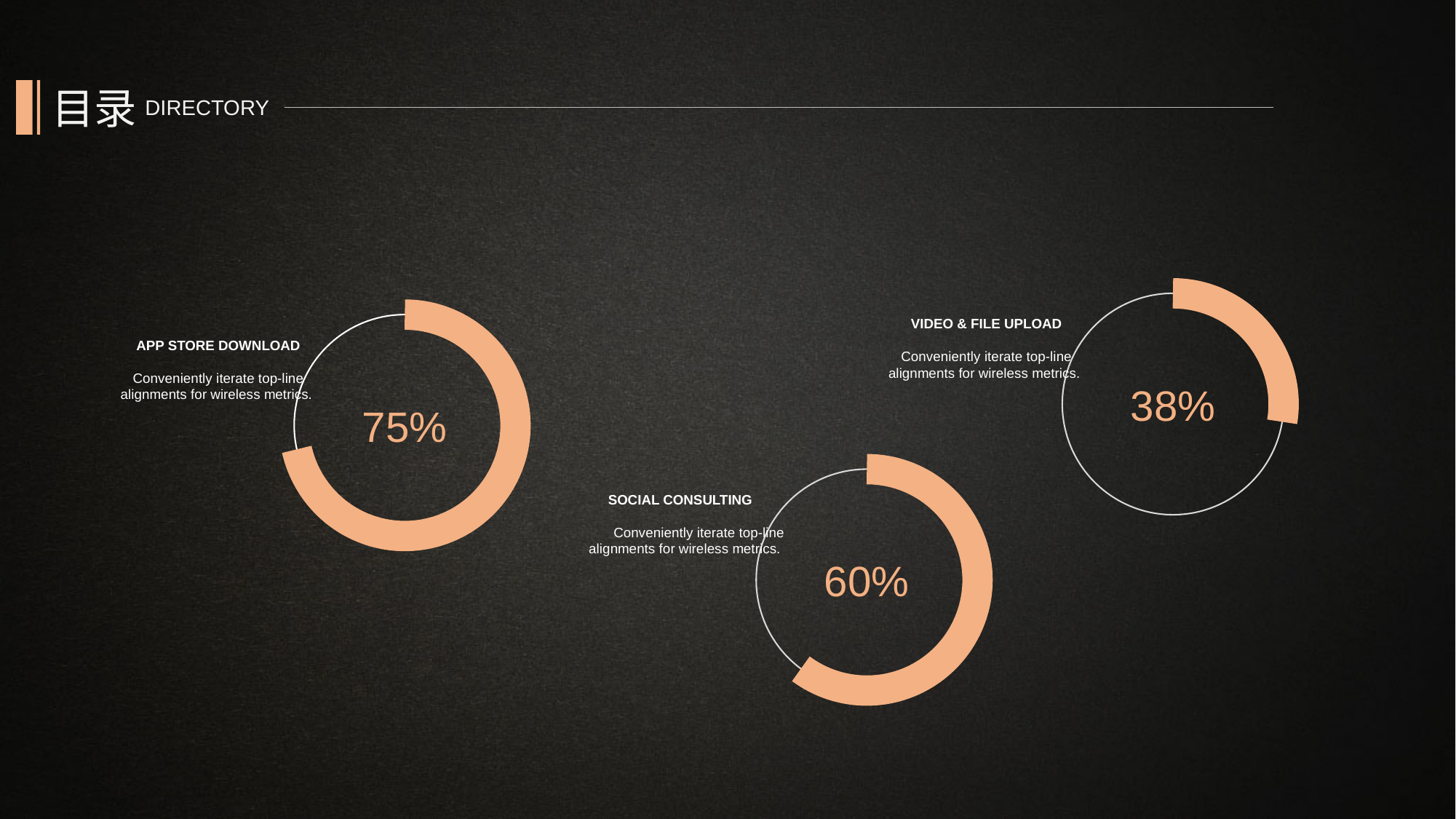

目录
DIRECTORY

38%
VIDEO & FILE UPLOAD

Conveniently iterate top-line alignments for wireless metrics.

75%
APP STORE DOWNLOAD

Conveniently iterate top-line alignments for wireless metrics.

60%
SOCIAL CONSULTING

Conveniently iterate top-line alignments for wireless metrics.